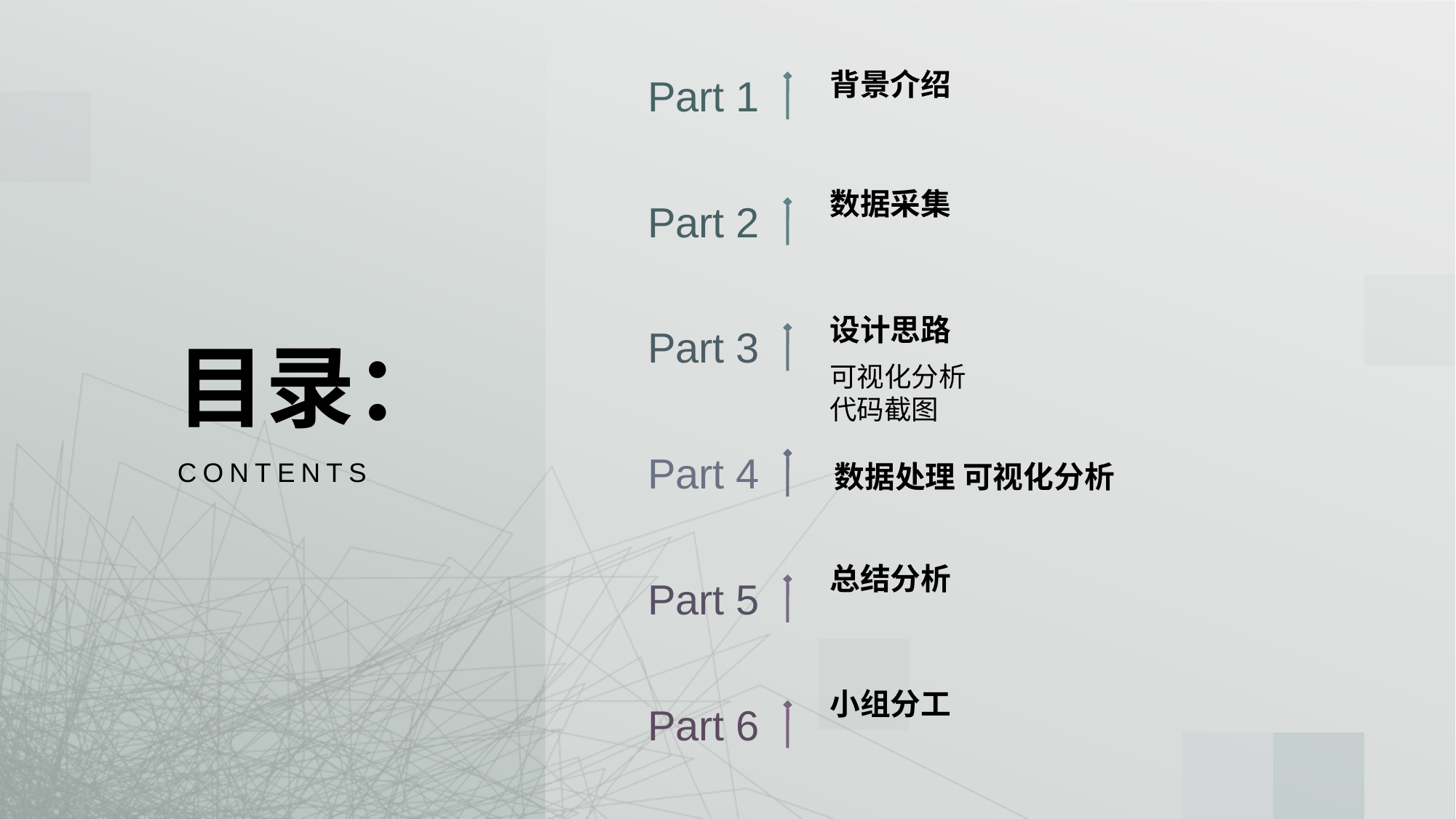

背景介绍
Part 1

数据采集
Part 2

设计思路
目录：
Part 3

可视化分析
代码截图
Part 4
CONTENTS
数据处理 可视化分析

总结分析
Part 5

小组分工
Part 6